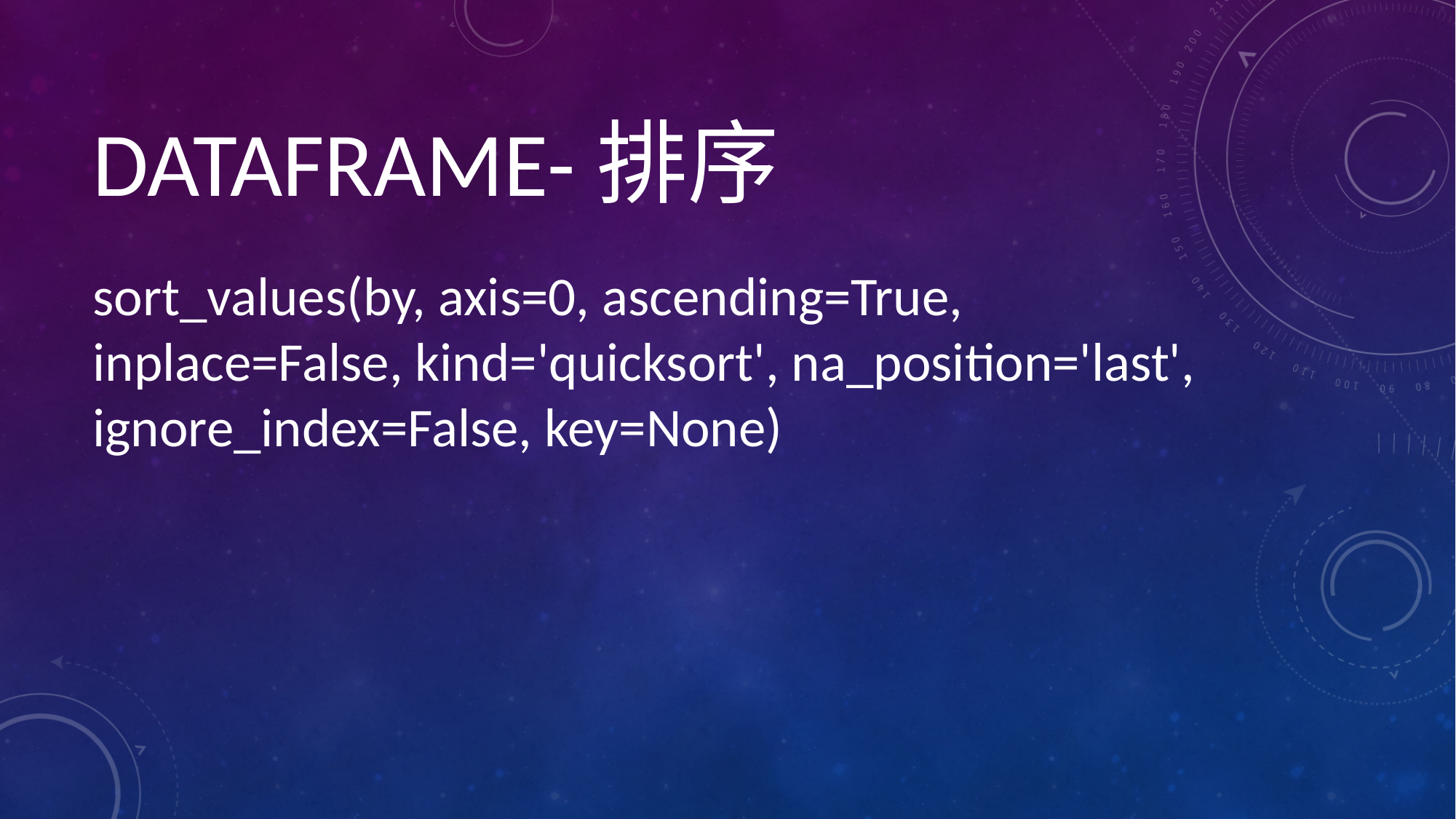

# Dataframe-排序
sort_values(by, axis=0, ascending=True, inplace=False, kind='quicksort', na_position='last', ignore_index=False, key=None)